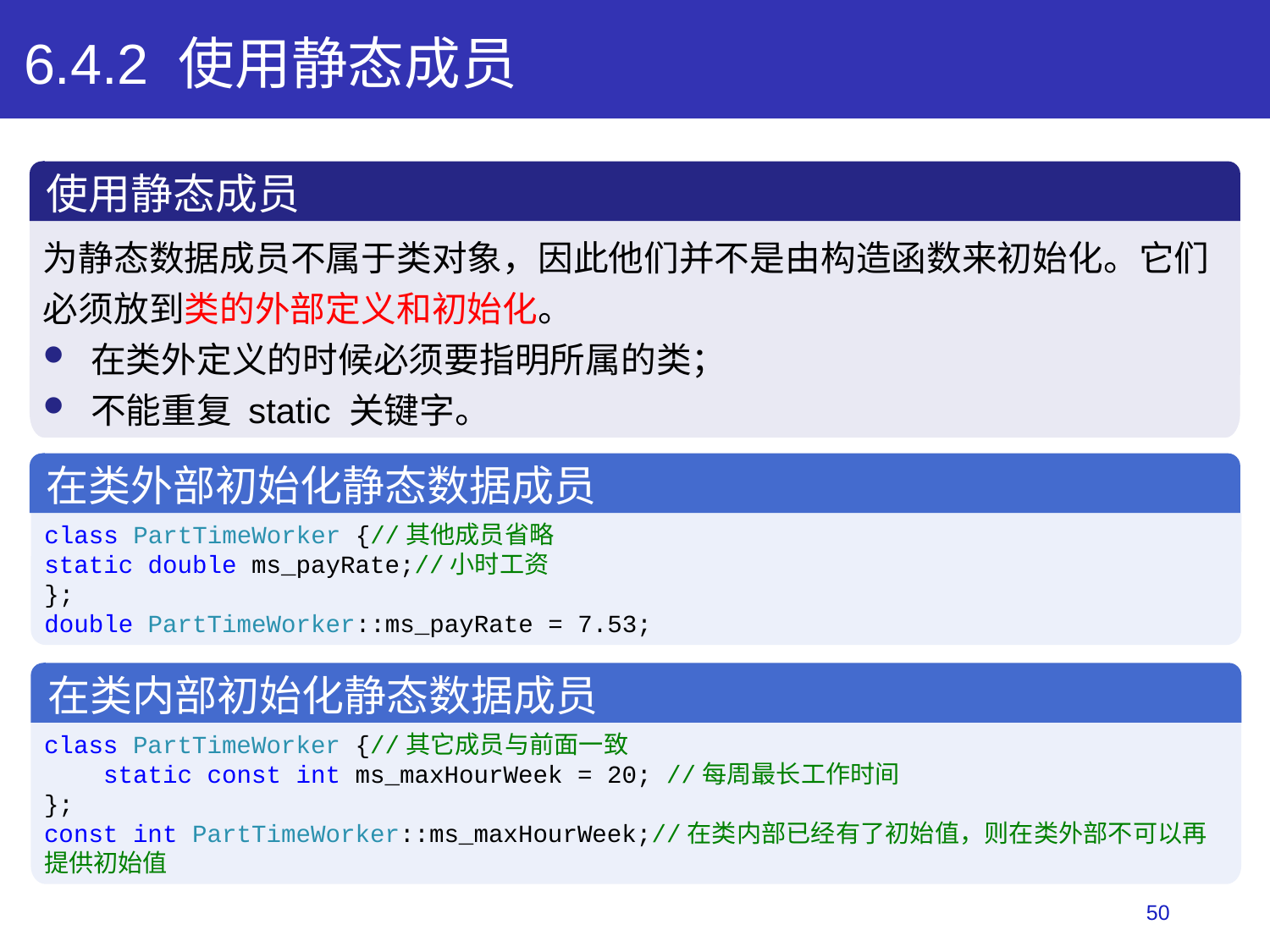

6.4.2 使用静态成员
使用静态成员
为静态数据成员不属于类对象，因此他们并不是由构造函数来初始化。它们必须放到类的外部定义和初始化。
在类外定义的时候必须要指明所属的类；
不能重复 static 关键字。
在类外部初始化静态数据成员

class PartTimeWorker {//其他成员省略
static double ms_payRate;//小时工资
};
double PartTimeWorker::ms_payRate = 7.53;
在类内部初始化静态数据成员

class PartTimeWorker {//其它成员与前面一致
    static const int ms_maxHourWeek = 20; //每周最长工作时间
};
const int PartTimeWorker::ms_maxHourWeek;//在类内部已经有了初始值，则在类外部不可以再提供初始值
50